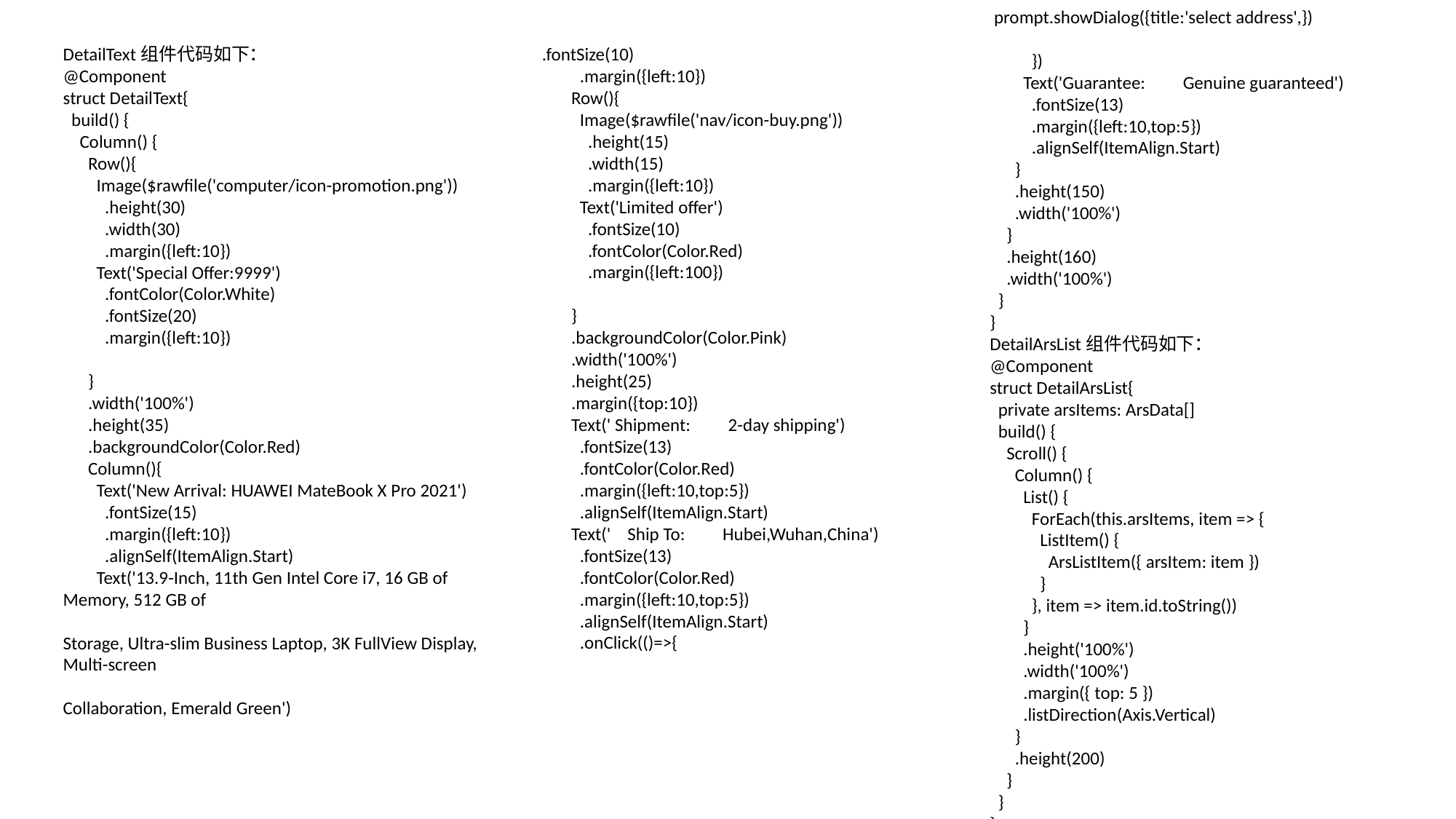

prompt.showDialog({title:'select address',})

          })
        Text('Guarantee:         Genuine guaranteed')
          .fontSize(13)
          .margin({left:10,top:5})
          .alignSelf(ItemAlign.Start)
      }
      .height(150)
      .width('100%')
    }
    .height(160)
    .width('100%')
  }
}
DetailArsList组件代码如下：
@Component
struct DetailArsList{
  private arsItems: ArsData[]
  build() {
    Scroll() {
      Column() {
        List() {
          ForEach(this.arsItems, item => {
            ListItem() {
              ArsListItem({ arsItem: item })
            }
          }, item => item.id.toString())
        }
        .height('100%')
        .width('100%')
        .margin({ top: 5 })
        .listDirection(Axis.Vertical)
      }
      .height(200)
    }
  }
}
DetailText组件代码如下：
@Component
struct DetailText{
  build() {
    Column() {
      Row(){
        Image($rawfile('computer/icon-promotion.png'))
          .height(30)
          .width(30)
          .margin({left:10})
        Text('Special Offer:9999')
          .fontColor(Color.White)
          .fontSize(20)
          .margin({left:10})

      }
      .width('100%')
      .height(35)
      .backgroundColor(Color.Red)
      Column(){
        Text('New Arrival: HUAWEI MateBook X Pro 2021')
          .fontSize(15)
          .margin({left:10})
          .alignSelf(ItemAlign.Start)
        Text('13.9-Inch, 11th Gen Intel Core i7, 16 GB of Memory, 512 GB of

Storage, Ultra-slim Business Laptop, 3K FullView Display, Multi-screen

Collaboration, Emerald Green')
 .fontSize(10)
          .margin({left:10})
        Row(){
          Image($rawfile('nav/icon-buy.png'))
            .height(15)
            .width(15)
            .margin({left:10})
          Text('Limited offer')
            .fontSize(10)
            .fontColor(Color.Red)
            .margin({left:100})

        }
        .backgroundColor(Color.Pink)
        .width('100%')
        .height(25)
        .margin({top:10})
        Text(' Shipment:         2-day shipping')
          .fontSize(13)
          .fontColor(Color.Red)
          .margin({left:10,top:5})
          .alignSelf(ItemAlign.Start)
        Text('    Ship To:         Hubei,Wuhan,China')
          .fontSize(13)
          .fontColor(Color.Red)
          .margin({left:10,top:5})
          .alignSelf(ItemAlign.Start)
          .onClick(()=>{